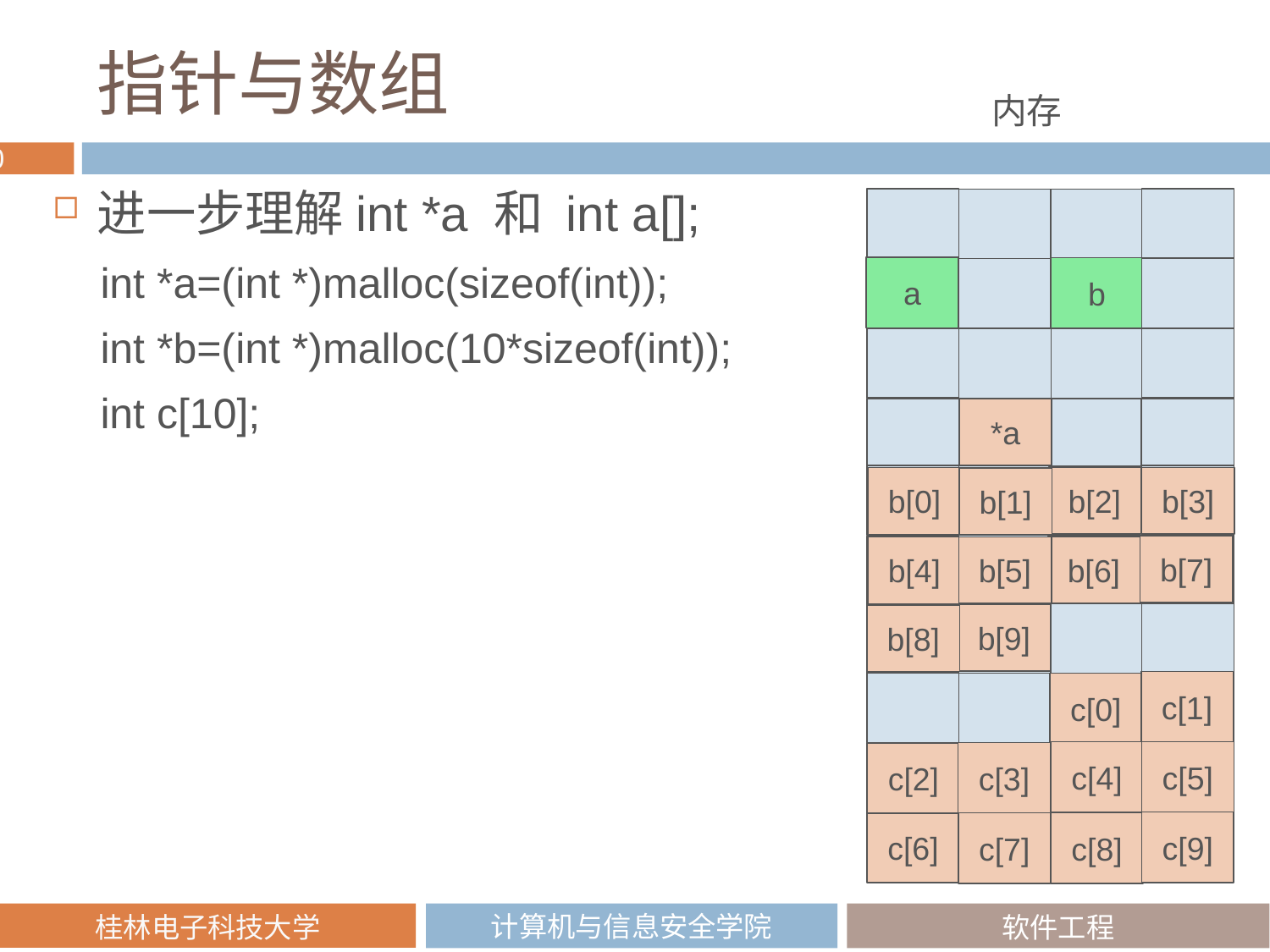

# 指针与数组
内存
进一步理解int *a 和 int a[];
    int *a=(int *)malloc(sizeof(int));
    int *b=(int *)malloc(10*sizeof(int));
    int c[10];

a
b

*a

b[2]
b[0]
b[3]
b[1]

b[7]

b[6]
b[5]
b[4]

b[9]
b[8]
c[1]

c[0]
c[4]
c[5]
c[3]

c[2]

c[9]
c[6]

c[7]
c[8]